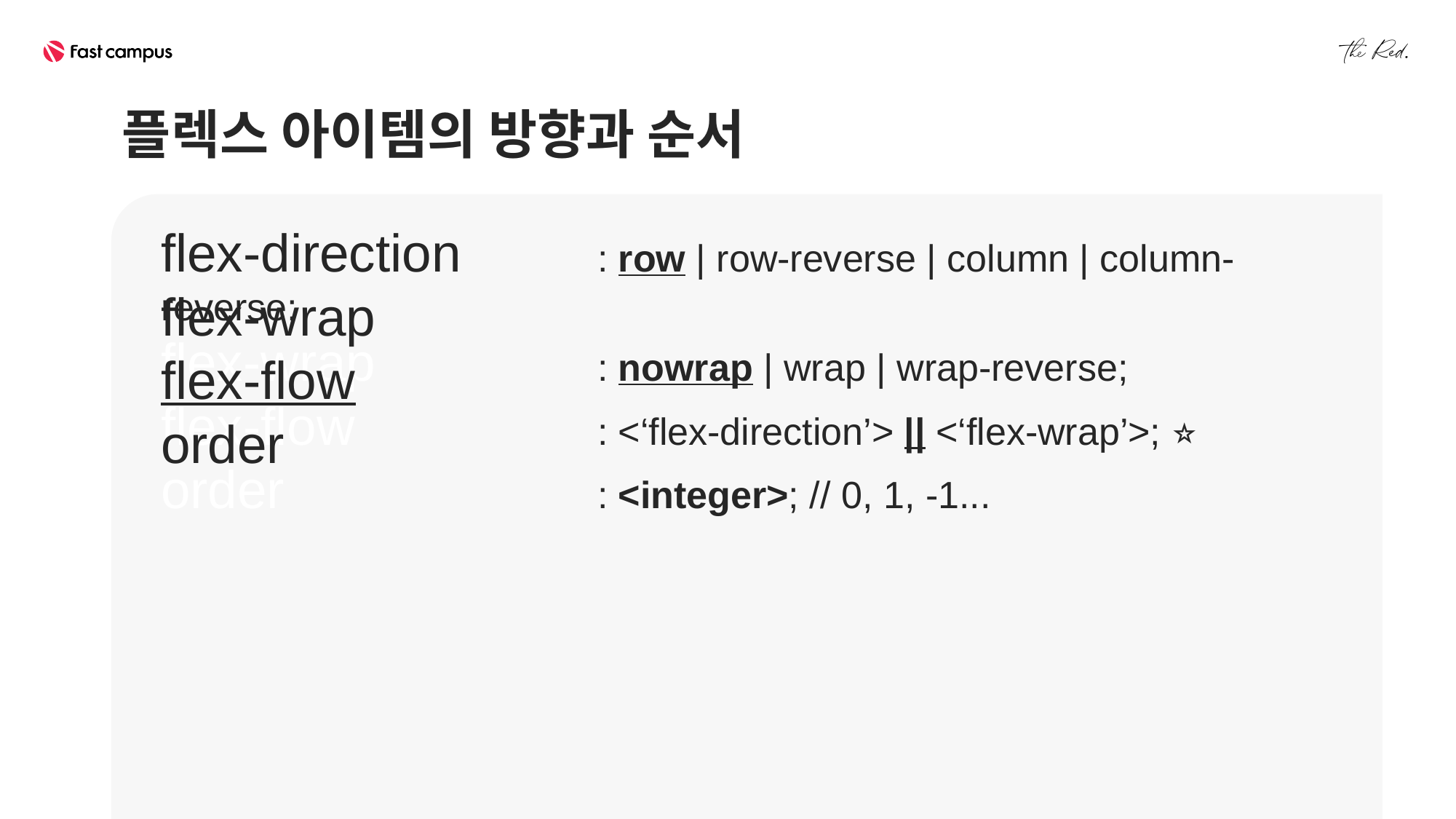

플렉스 아이템의 방향과 순서
flex-direction		: row | row-reverse | column | column-reverse;
flex-wrap			: nowrap | wrap | wrap-reverse;
flex-flow			: <‘flex-direction’> || <‘flex-wrap’>; ⭐
order			: <integer>; // 0, 1, -1...
flex-direction
flex-wrap
flex-flow
order